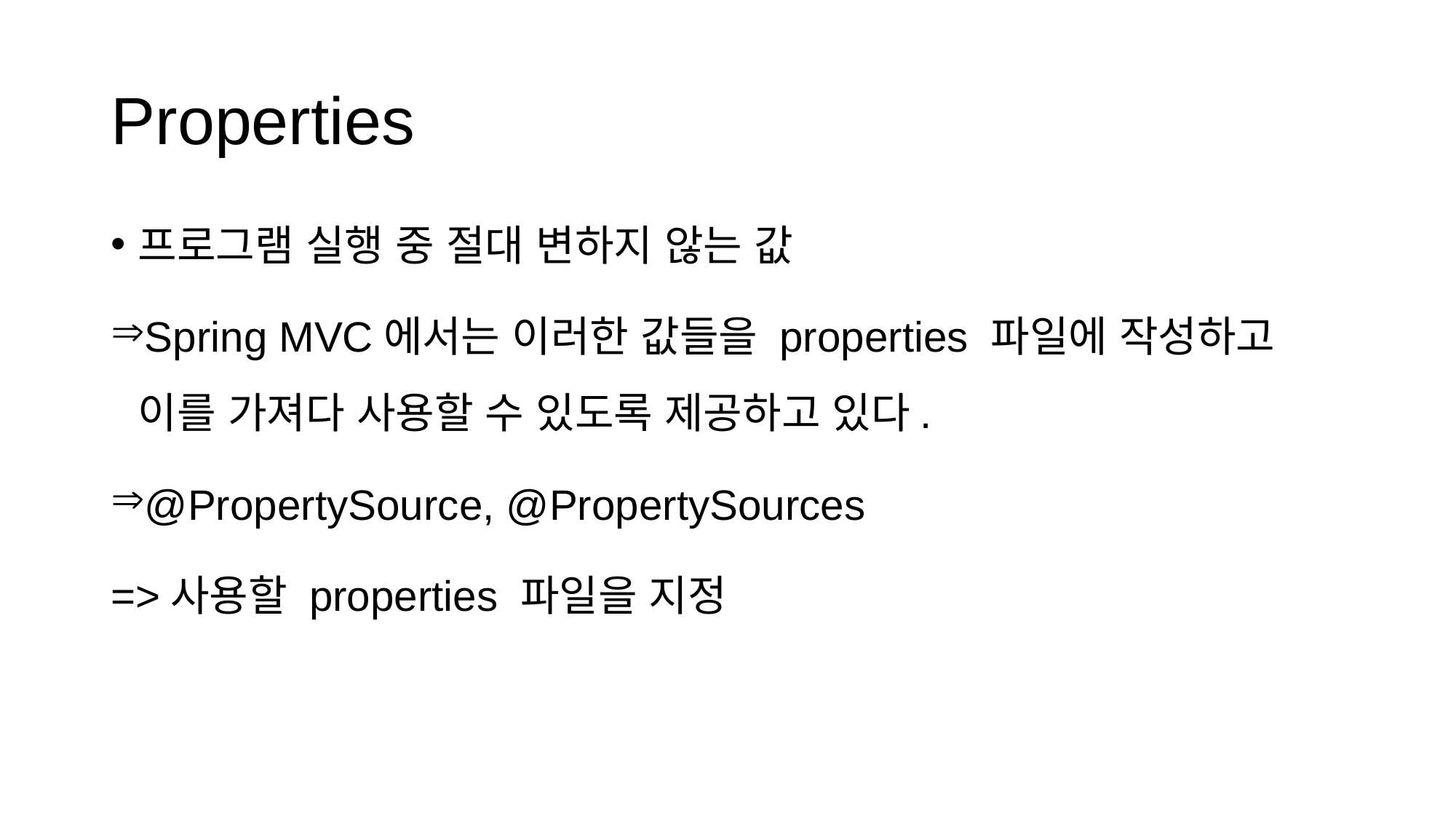

# Properties
프로그램 실행 중 절대 변하지 않는 값
Spring MVC에서는 이러한 값들을 properties 파일에 작성하고 이를 가져다 사용할 수 있도록 제공하고 있다.
@PropertySource, @PropertySources
=>사용할 properties 파일을 지정